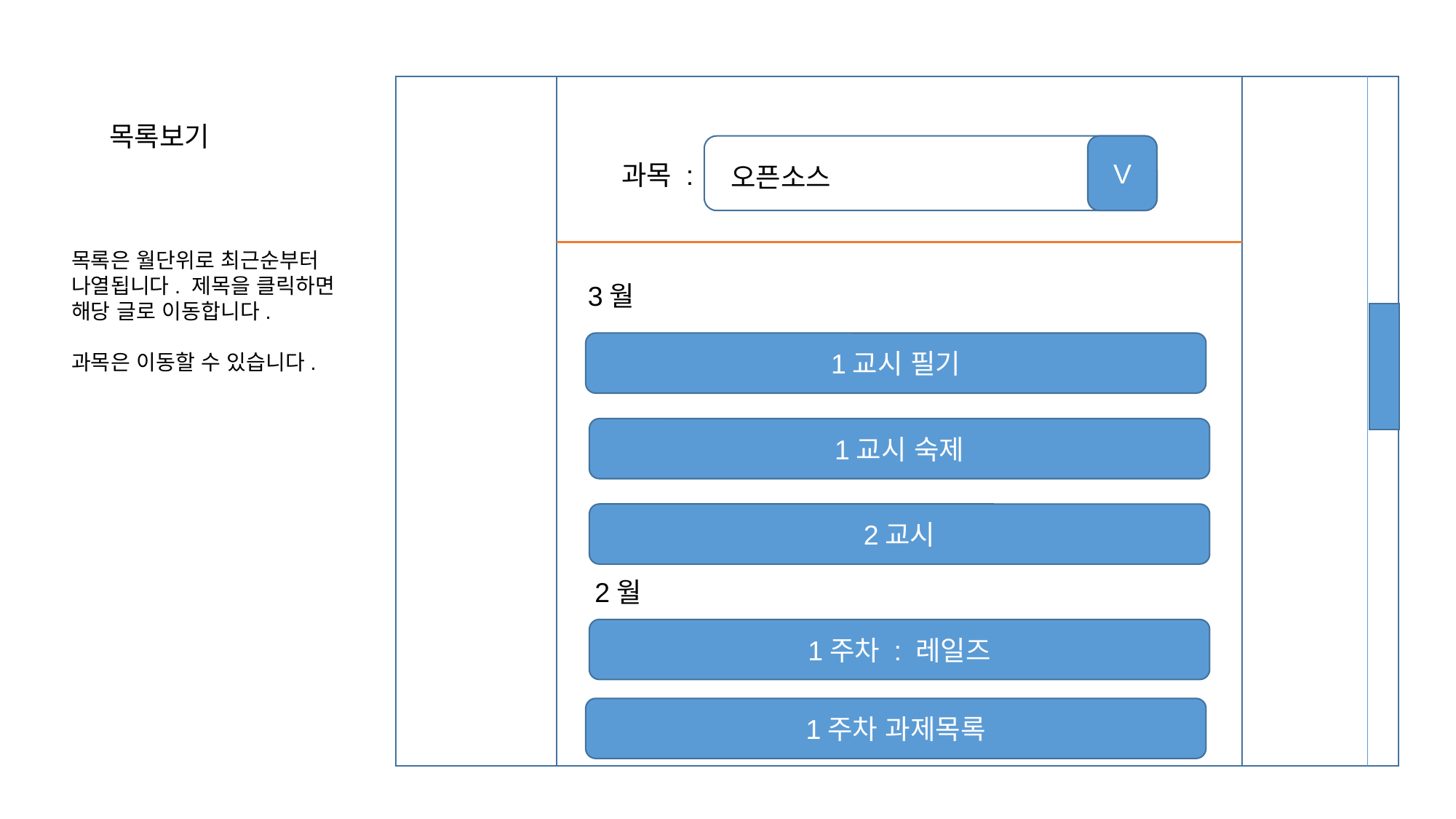

V
과목 :
오픈소스
3월

1교시 필기
1교시 숙제
2교시
2월
1주차 : 레일즈
1주차 과제목록
목록보기
목록은 월단위로 최근순부터
나열됩니다. 제목을 클릭하면
해당 글로 이동합니다.

과목은 이동할 수 있습니다.